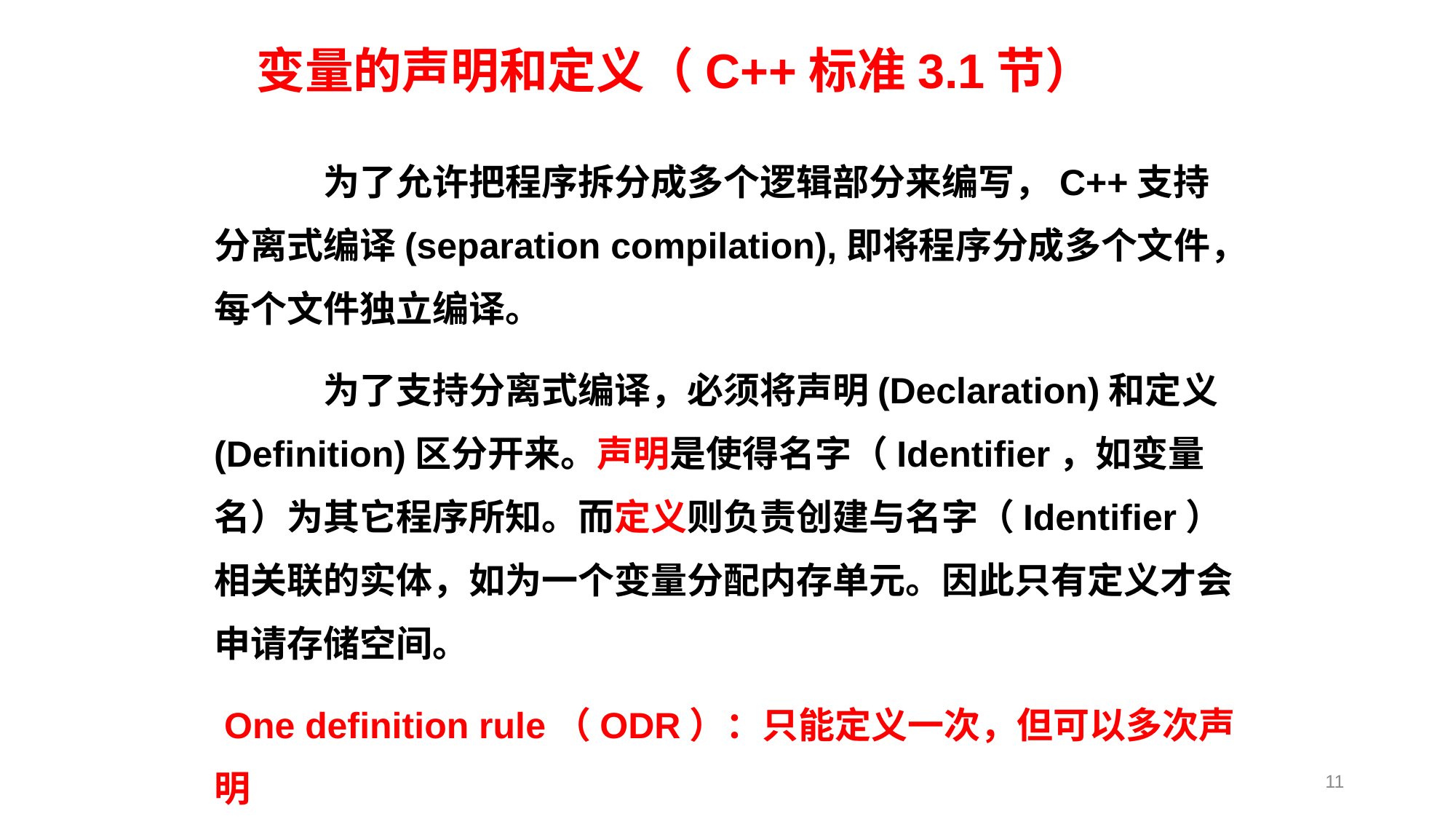

# 变量的声明和定义（C++标准3.1节）
	为了允许把程序拆分成多个逻辑部分来编写，C++支持分离式编译(separation compilation),即将程序分成多个文件，每个文件独立编译。
	为了支持分离式编译，必须将声明(Declaration)和定义(Definition)区分开来。声明是使得名字（Identifier，如变量名）为其它程序所知。而定义则负责创建与名字（Identifier）相关联的实体，如为一个变量分配内存单元。因此只有定义才会申请存储空间。
 One definition rule（ODR）：只能定义一次，但可以多次声明
11